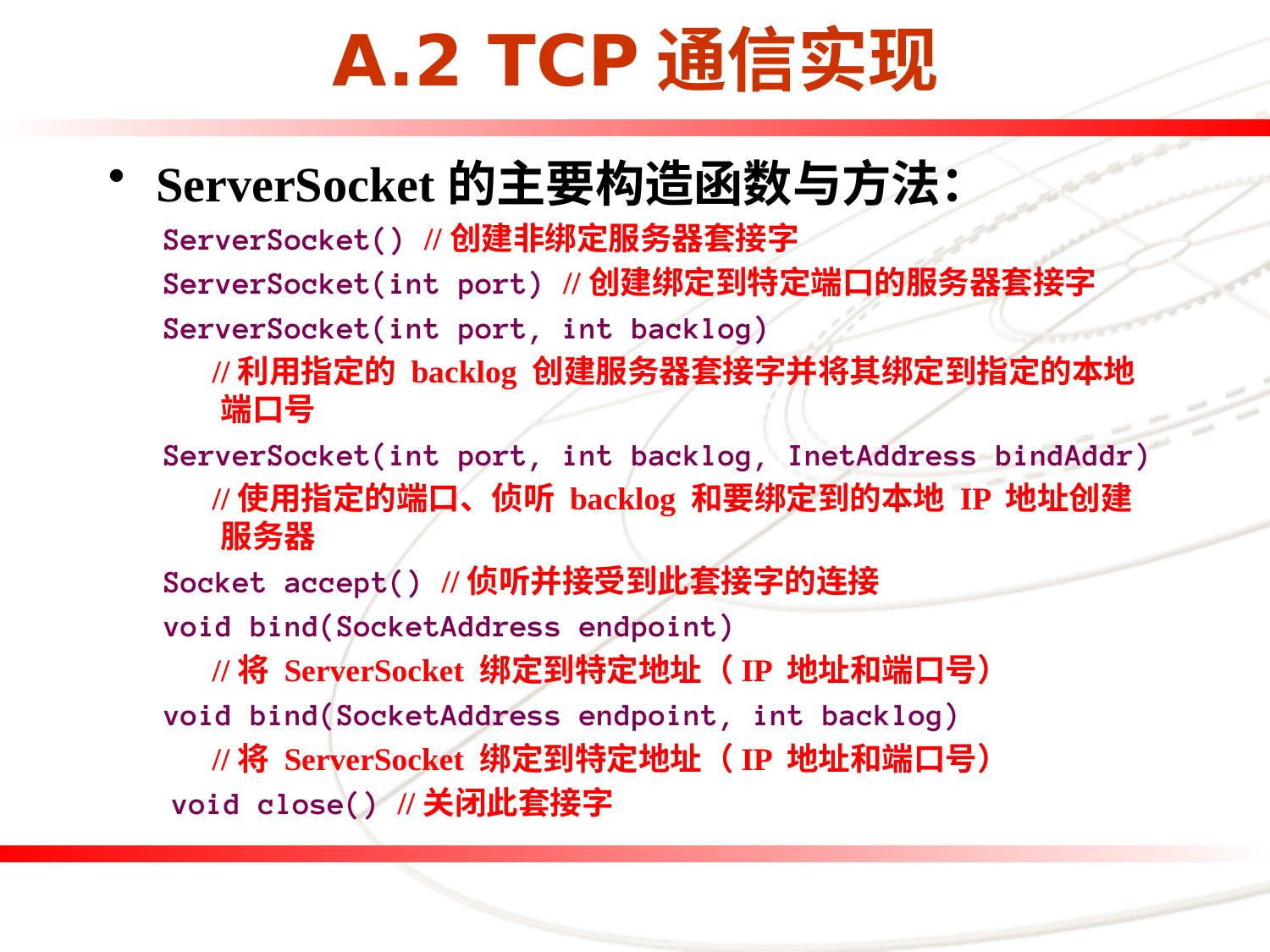

# A.2 TCP通信实现
ServerSocket的主要构造函数与方法：
ServerSocket() //创建非绑定服务器套接字
ServerSocket(int port) //创建绑定到特定端口的服务器套接字
ServerSocket(int port, int backlog)
      //利用指定的 backlog 创建服务器套接字并将其绑定到指定的本地端口号
ServerSocket(int port, int backlog, InetAddress bindAddr)
      //使用指定的端口、侦听 backlog 和要绑定到的本地 IP 地址创建服务器
Socket accept() //侦听并接受到此套接字的连接
void bind(SocketAddress endpoint)
      //将 ServerSocket 绑定到特定地址（IP 地址和端口号）
void bind(SocketAddress endpoint, int backlog)
      //将 ServerSocket 绑定到特定地址（IP 地址和端口号）
 void close() //关闭此套接字